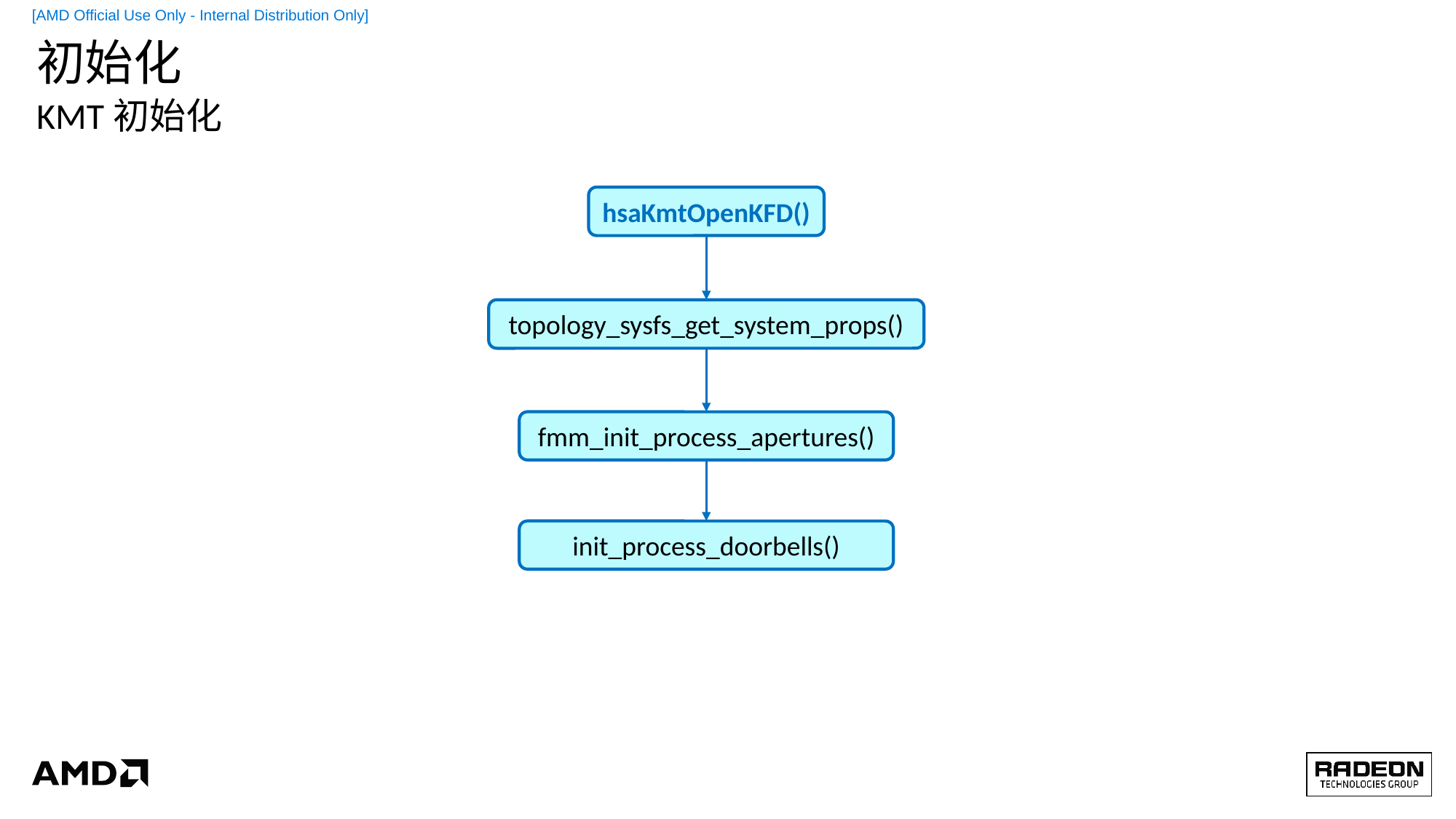

# 初始化
KMT初始化
hsaKmtOpenKFD()
topology_sysfs_get_system_props()
fmm_init_process_apertures()
init_process_doorbells()